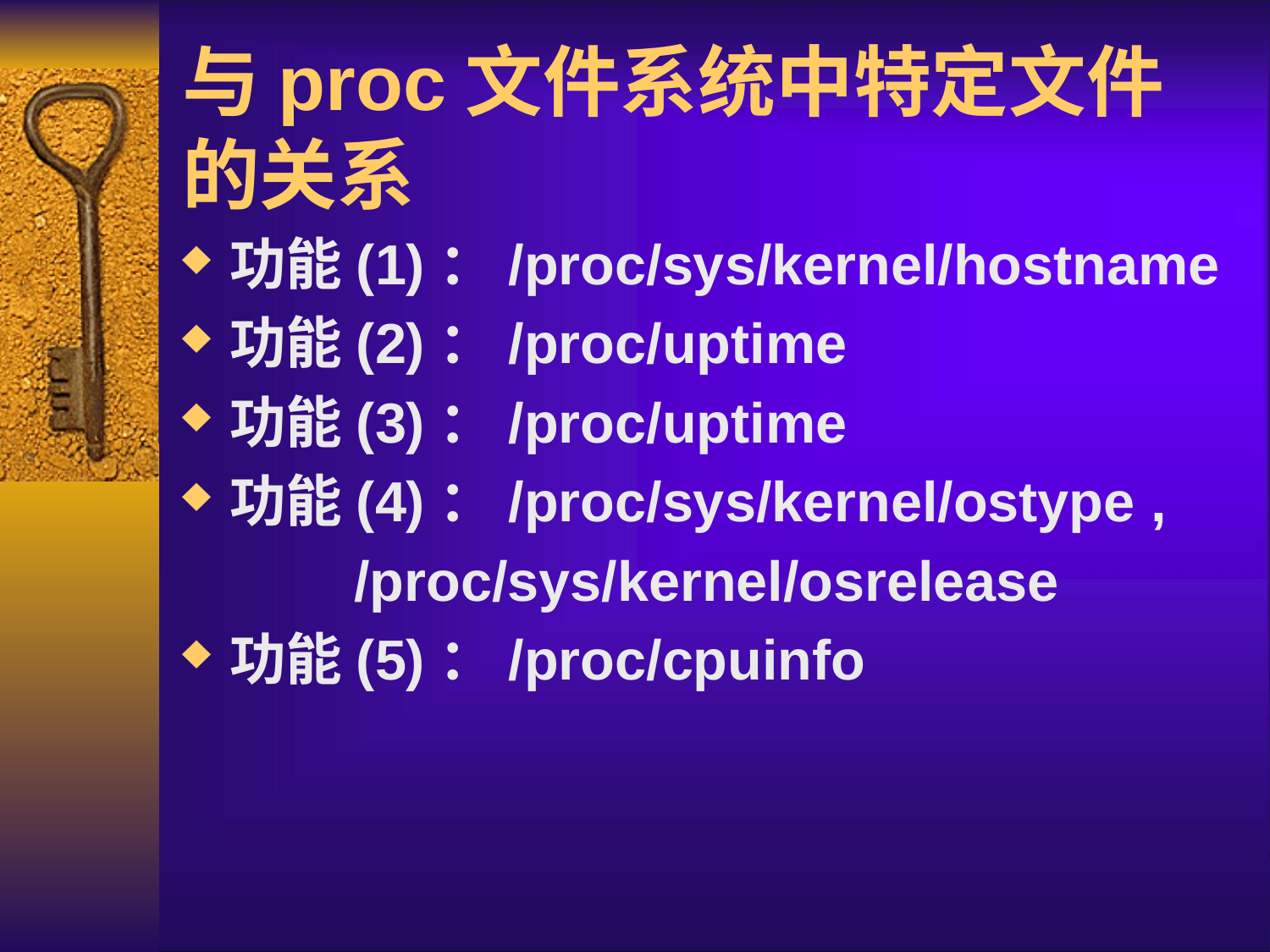

# 与proc文件系统中特定文件的关系
功能(1)：/proc/sys/kernel/hostname
功能(2)：/proc/uptime
功能(3)：/proc/uptime
功能(4)：/proc/sys/kernel/ostype ,
           /proc/sys/kernel/osrelease
功能(5)：/proc/cpuinfo